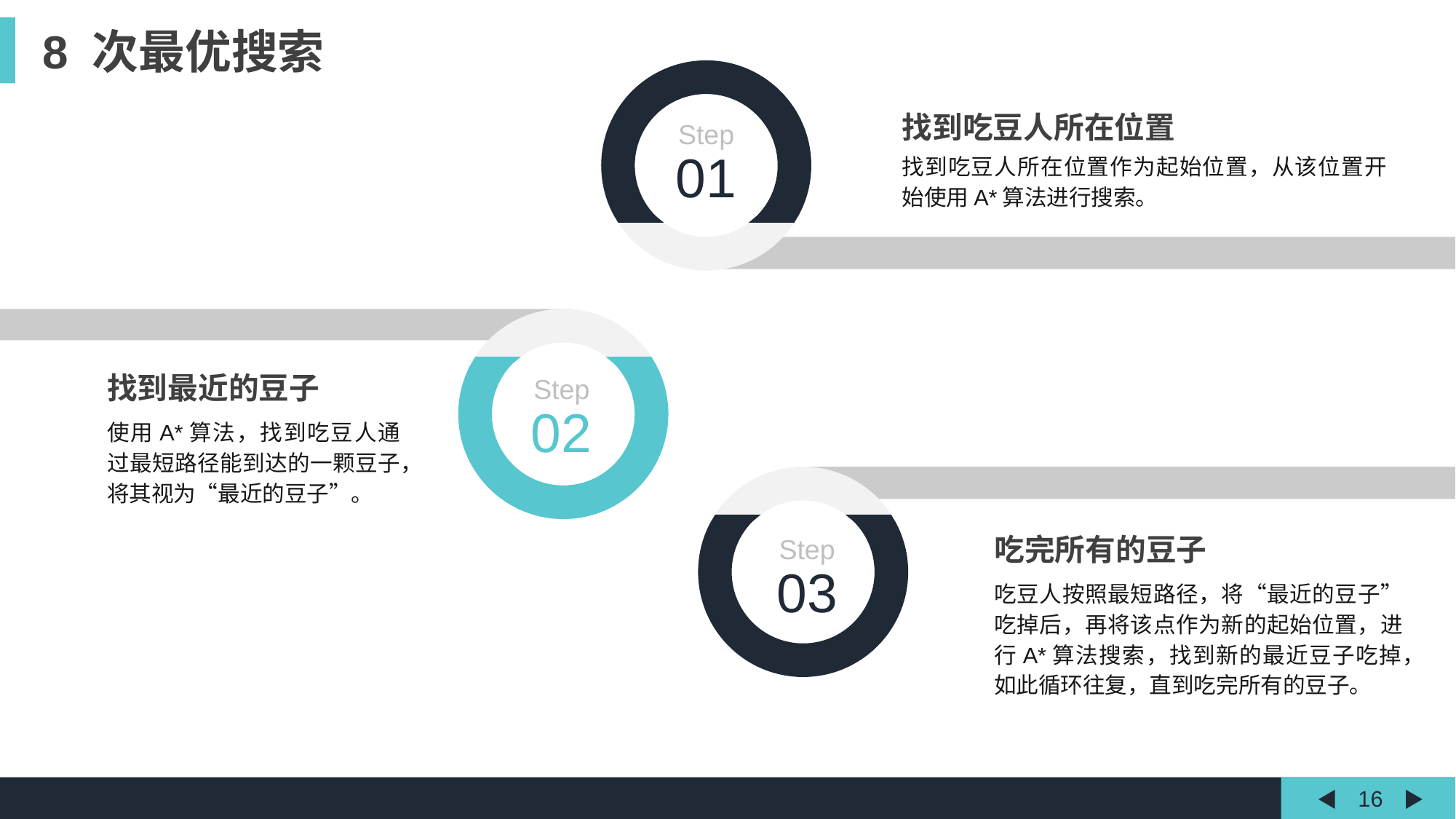

8 次最优搜索

找到吃豆人所在位置
Step
01
找到吃豆人所在位置作为起始位置，从该位置开始使用A*算法进行搜索。

找到最近的豆子
Step
02
使用A*算法，找到吃豆人通过最短路径能到达的一颗豆子，将其视为“最近的豆子”。

吃完所有的豆子
Step
03
吃豆人按照最短路径，将“最近的豆子”吃掉后，再将该点作为新的起始位置，进行A*算法搜索，找到新的最近豆子吃掉，如此循环往复，直到吃完所有的豆子。

浏览更多搜索：COOLLA       技术支持、合作、定制PPT联系 QQ:34865632